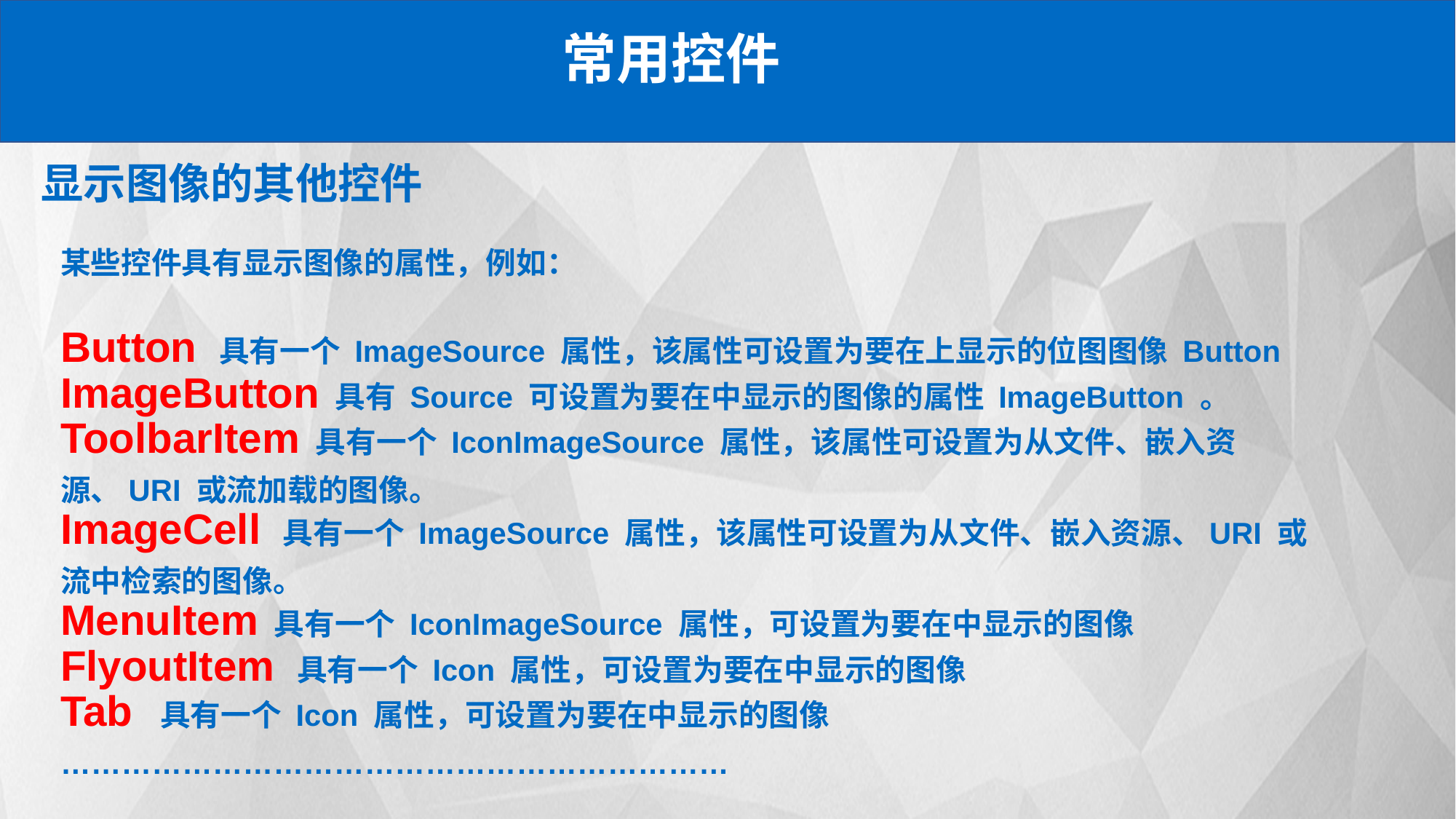

常用控件
显示图像的其他控件
某些控件具有显示图像的属性，例如：

Button 具有一个 ImageSource 属性，该属性可设置为要在上显示的位图图像 Button
ImageButton 具有 Source 可设置为要在中显示的图像的属性 ImageButton 。
ToolbarItem 具有一个 IconImageSource 属性，该属性可设置为从文件、嵌入资源、URI 或流加载的图像。
ImageCell 具有一个 ImageSource 属性，该属性可设置为从文件、嵌入资源、URI 或流中检索的图像。
MenuItem 具有一个 IconImageSource 属性，可设置为要在中显示的图像
FlyoutItem 具有一个 Icon 属性，可设置为要在中显示的图像
Tab  具有一个 Icon 属性，可设置为要在中显示的图像
…………………………………………………………